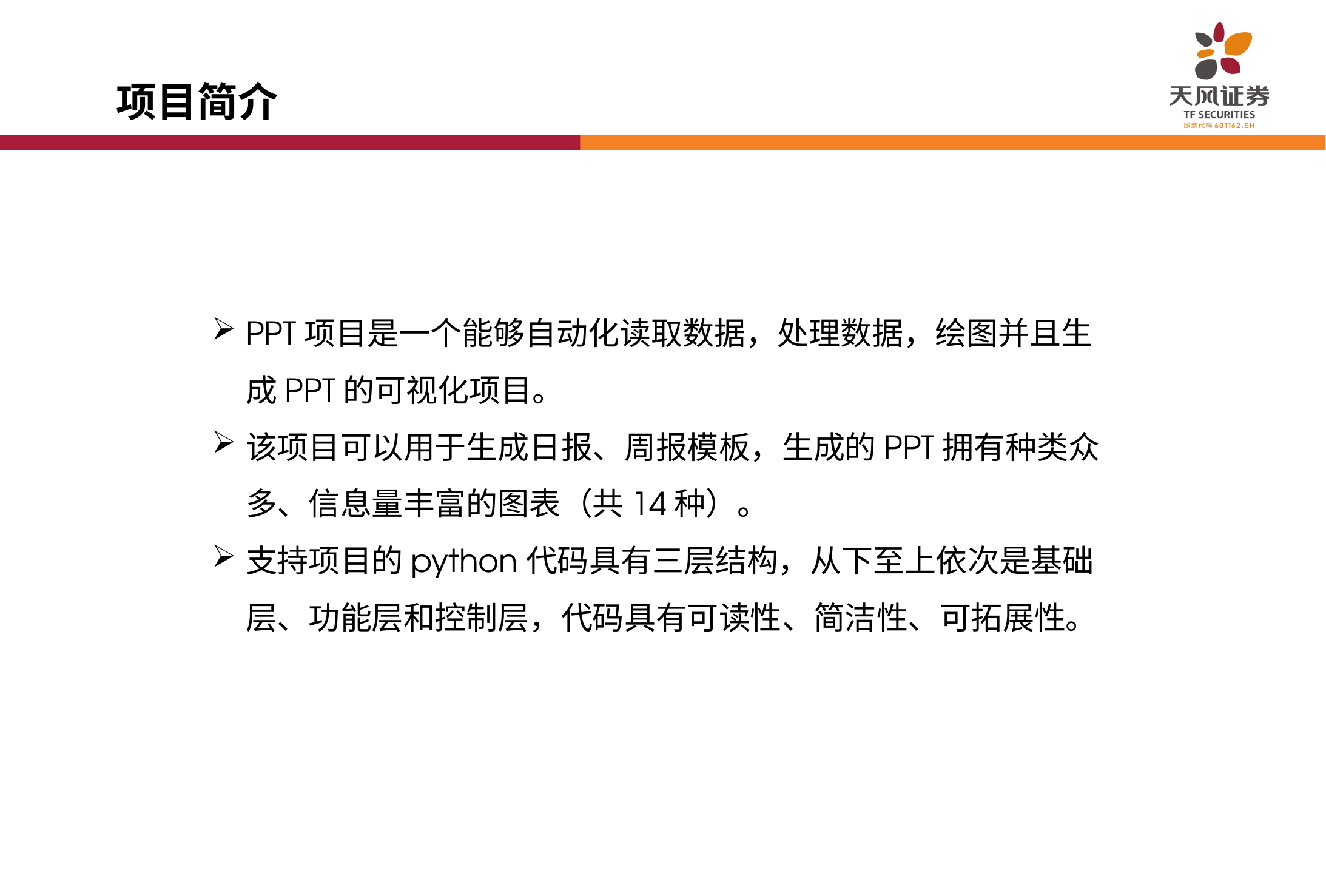

项目简介
PPT项目是一个能够自动化读取数据，处理数据，绘图并且生成PPT的可视化项目。
该项目可以用于生成日报、周报模板，生成的PPT拥有种类众多、信息量丰富的图表（共14种）。
支持项目的python代码具有三层结构，从下至上依次是基础层、功能层和控制层，代码具有可读性、简洁性、可拓展性。